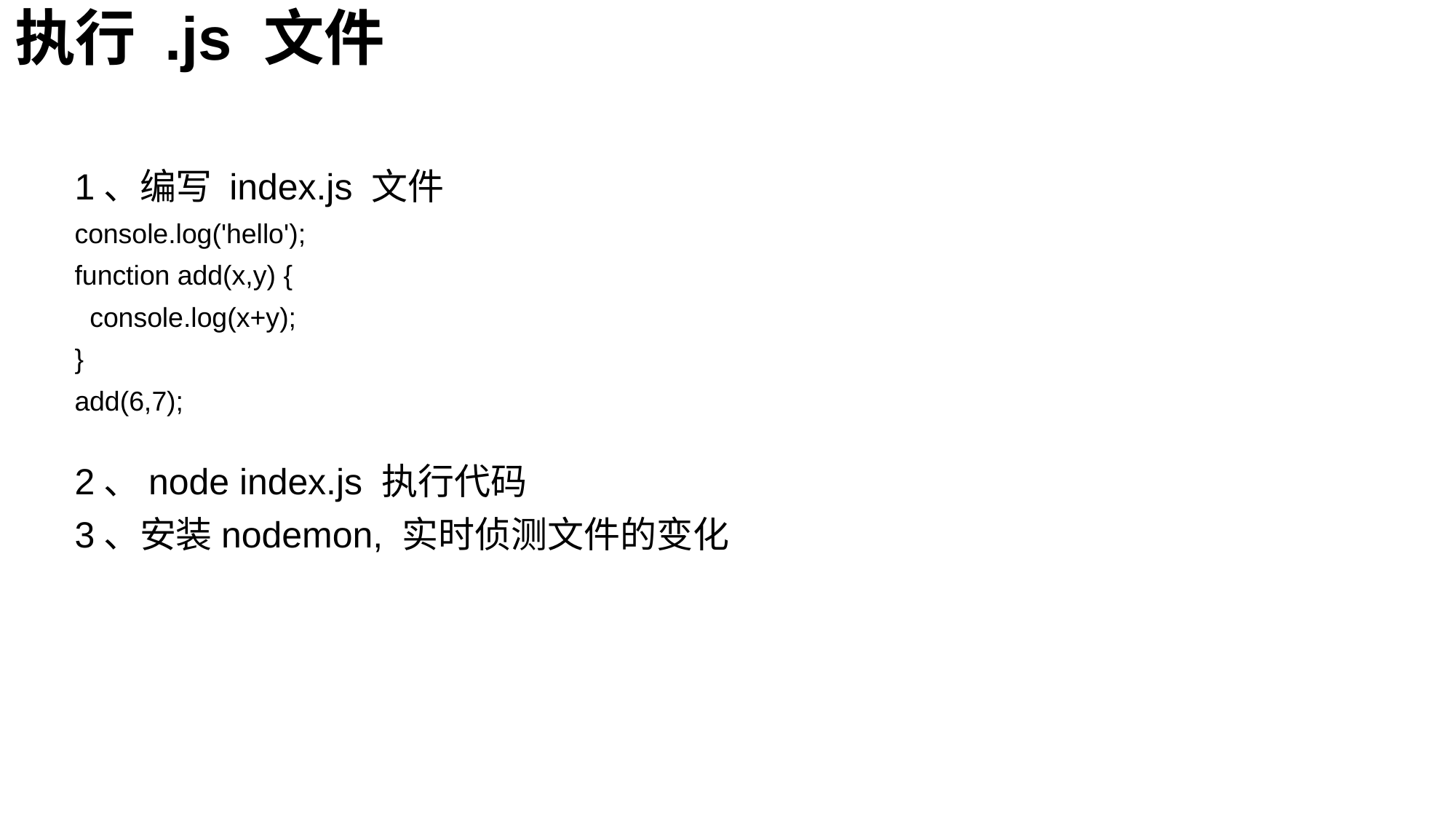

# 执行 .js 文件
1、编写 index.js 文件
console.log('hello');
function add(x,y) {
  console.log(x+y);
}
add(6,7);

2、node index.js 执行代码
3、安装nodemon, 实时侦测文件的变化